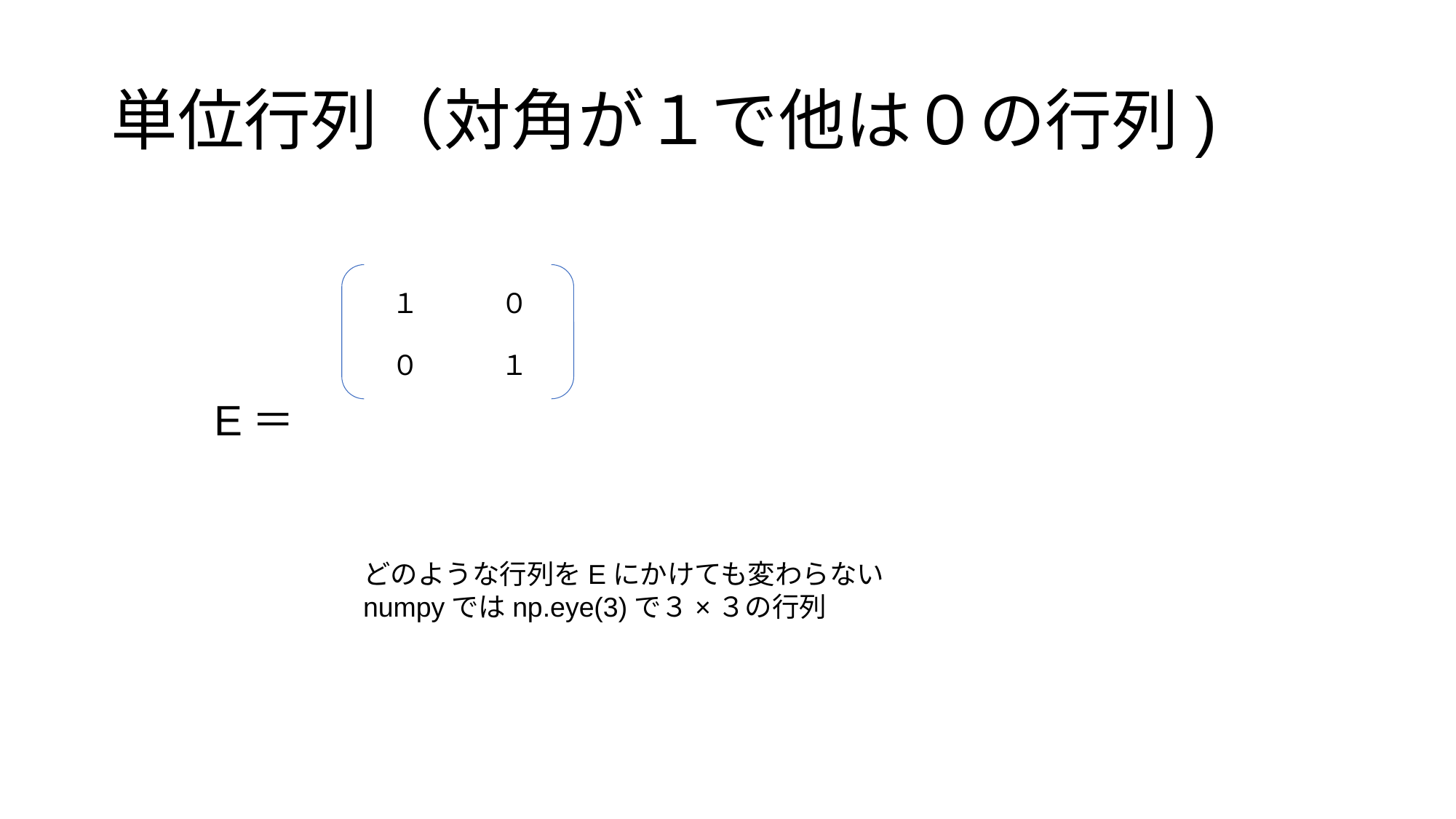

# 単位行列（対角が１で他は０の行列)

E＝

１　　　０
０　　　１
どのような行列をEにかけても変わらない
numpyではnp.eye(3)で３×３の行列